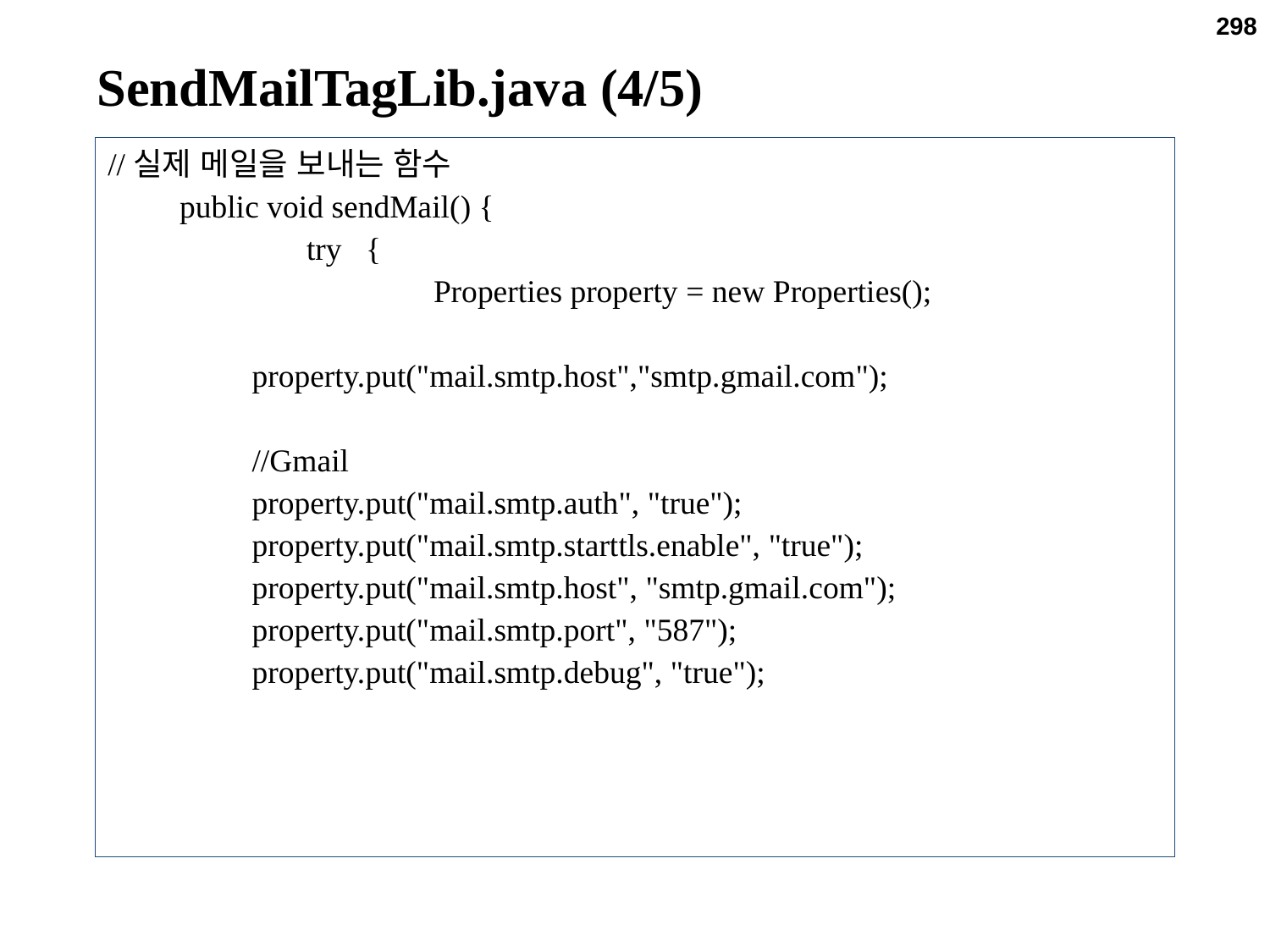

298
SendMailTagLib.java (4/5)
//실제 메일을 보내는 함수
	   public void sendMail() {
		   try   {
			   Properties property = new Properties();

	            property.put("mail.smtp.host","smtp.gmail.com");

	            //Gmail
	            property.put("mail.smtp.auth", "true");
	            property.put("mail.smtp.starttls.enable", "true");
	            property.put("mail.smtp.host", "smtp.gmail.com");
	            property.put("mail.smtp.port", "587");
	            property.put("mail.smtp.debug", "true");